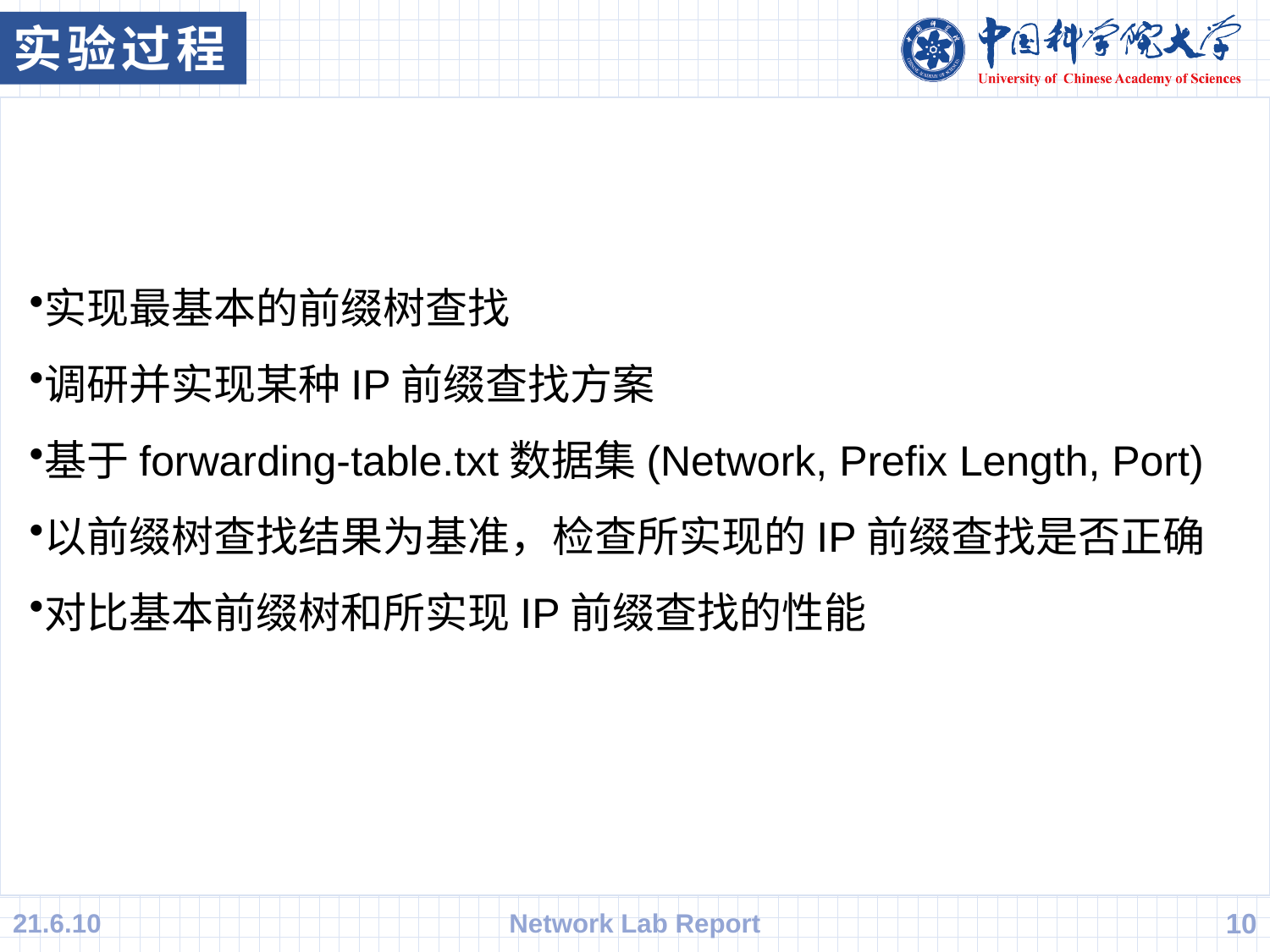

实验过程
实现最基本的前缀树查找
调研并实现某种IP前缀查找方案
基于forwarding-table.txt数据集(Network, Prefix Length, Port)
以前缀树查找结果为基准，检查所实现的IP前缀查找是否正确
对比基本前缀树和所实现IP前缀查找的性能
21.6.10
Network Lab Report
10